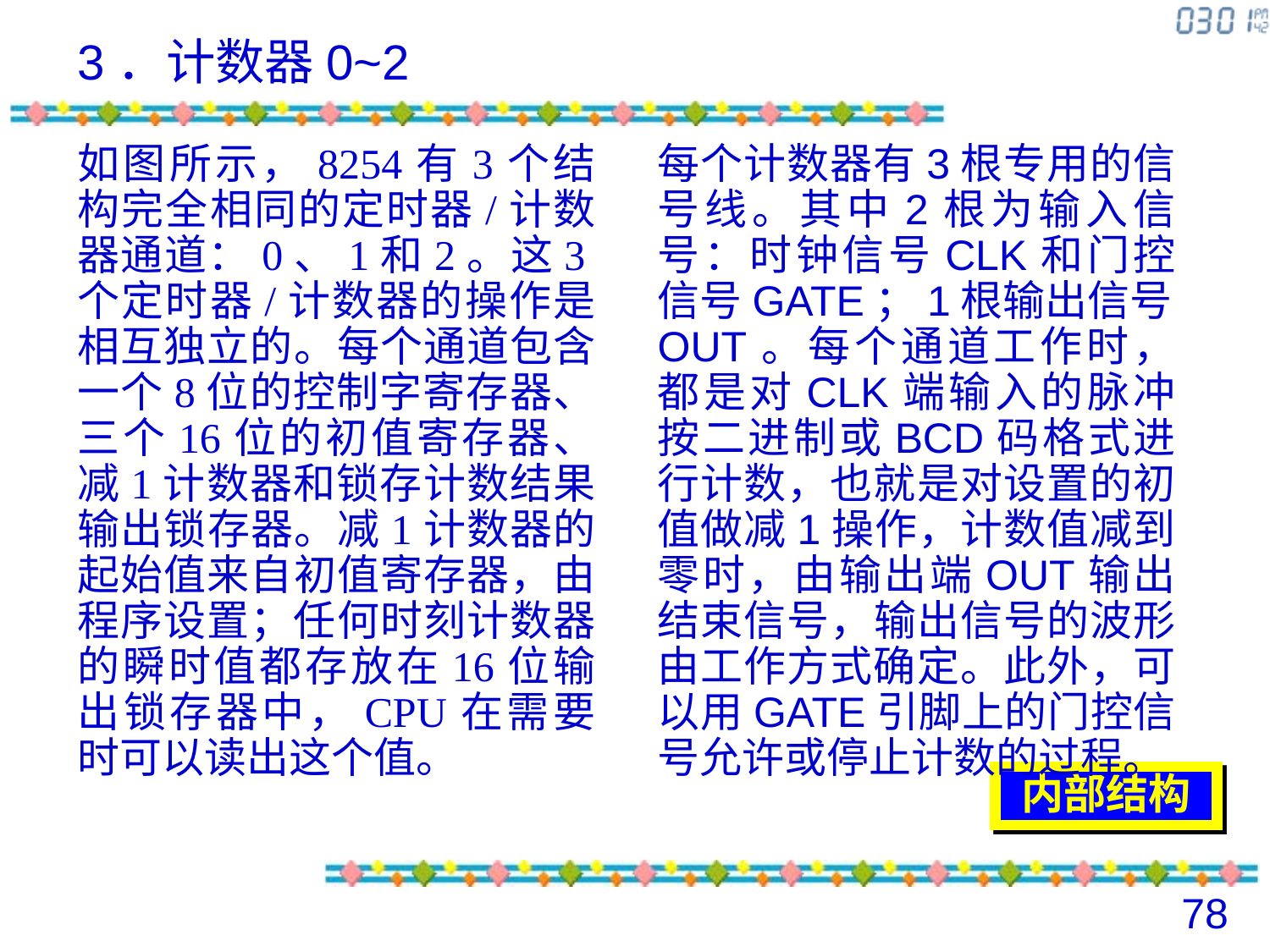

# 3．计数器0~2
如图所示，8254有3个结构完全相同的定时器/计数器通道：0、1和2。这3个定时器/计数器的操作是相互独立的。每个通道包含一个8位的控制字寄存器、三个16位的初值寄存器、减1计数器和锁存计数结果输出锁存器。减1计数器的起始值来自初值寄存器，由程序设置；任何时刻计数器的瞬时值都存放在16位输出锁存器中，CPU在需要时可以读出这个值。
每个计数器有3根专用的信号线。其中2根为输入信号：时钟信号CLK和门控信号GATE；1根输出信号OUT。每个通道工作时，都是对CLK端输入的脉冲按二进制或BCD码格式进行计数，也就是对设置的初值做减1操作，计数值减到零时，由输出端OUT输出结束信号，输出信号的波形由工作方式确定。此外，可以用GATE引脚上的门控信号允许或停止计数的过程。
内部结构